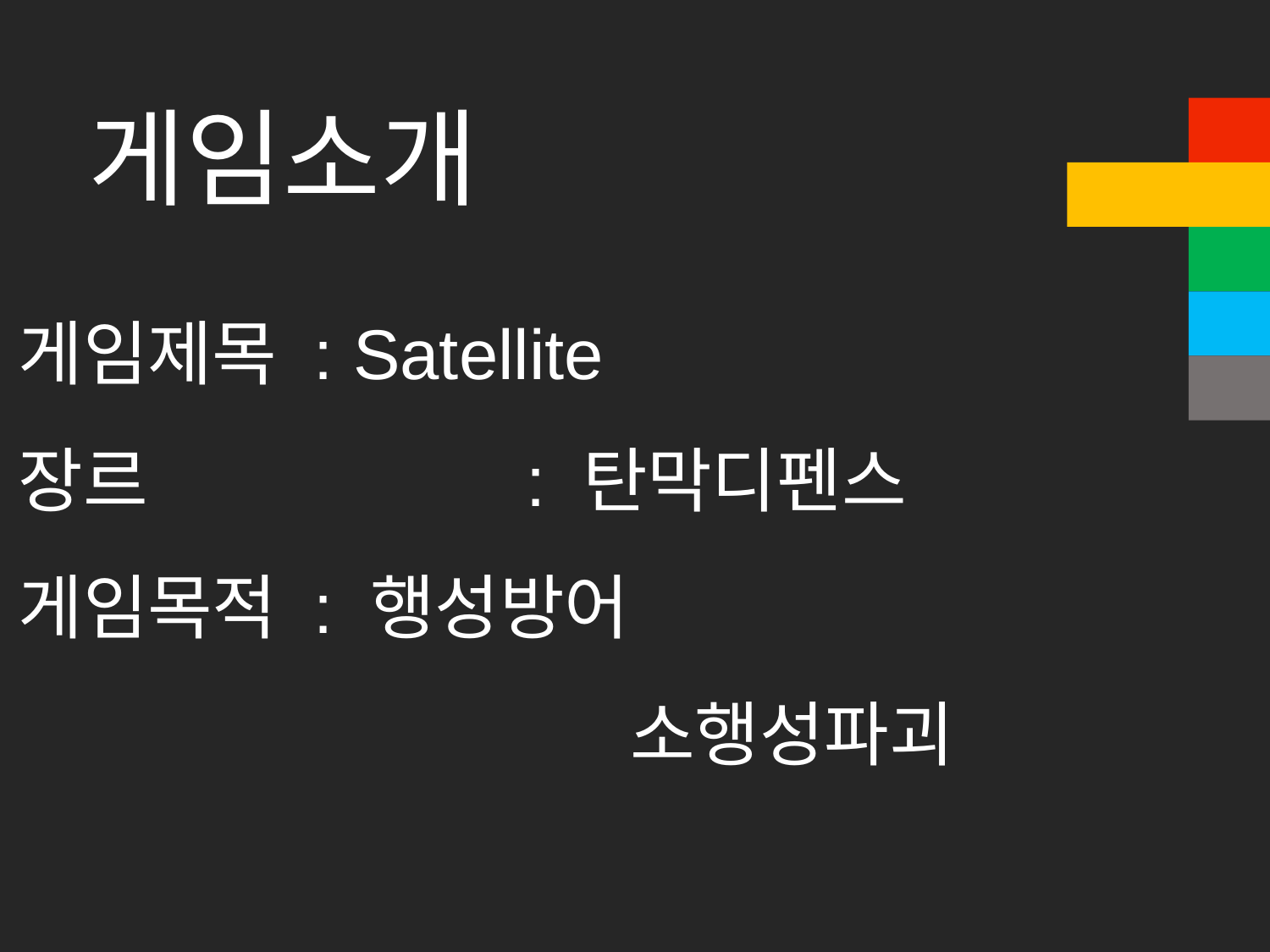

게임소개

게임제목 : Satellite
장르			: 탄막디펜스
게임목적 : 행성방어
					  소행성파괴